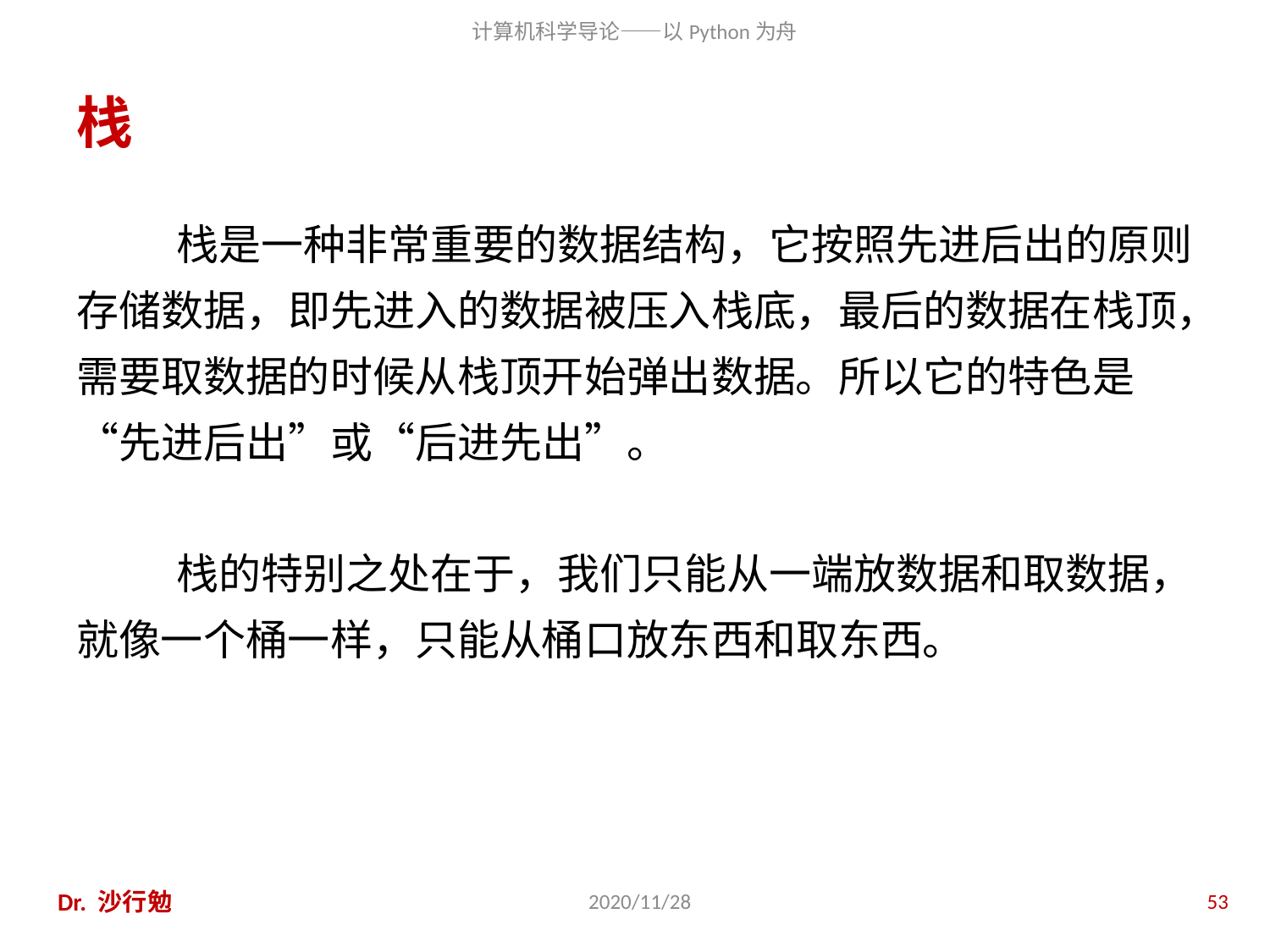

# 栈
栈是一种非常重要的数据结构，它按照先进后出的原则存储数据，即先进入的数据被压入栈底，最后的数据在栈顶，需要取数据的时候从栈顶开始弹出数据。所以它的特色是“先进后出”或“后进先出”。

栈的特别之处在于，我们只能从一端放数据和取数据，就像一个桶一样，只能从桶口放东西和取东西。
Dr. 沙行勉
2020/11/28
53